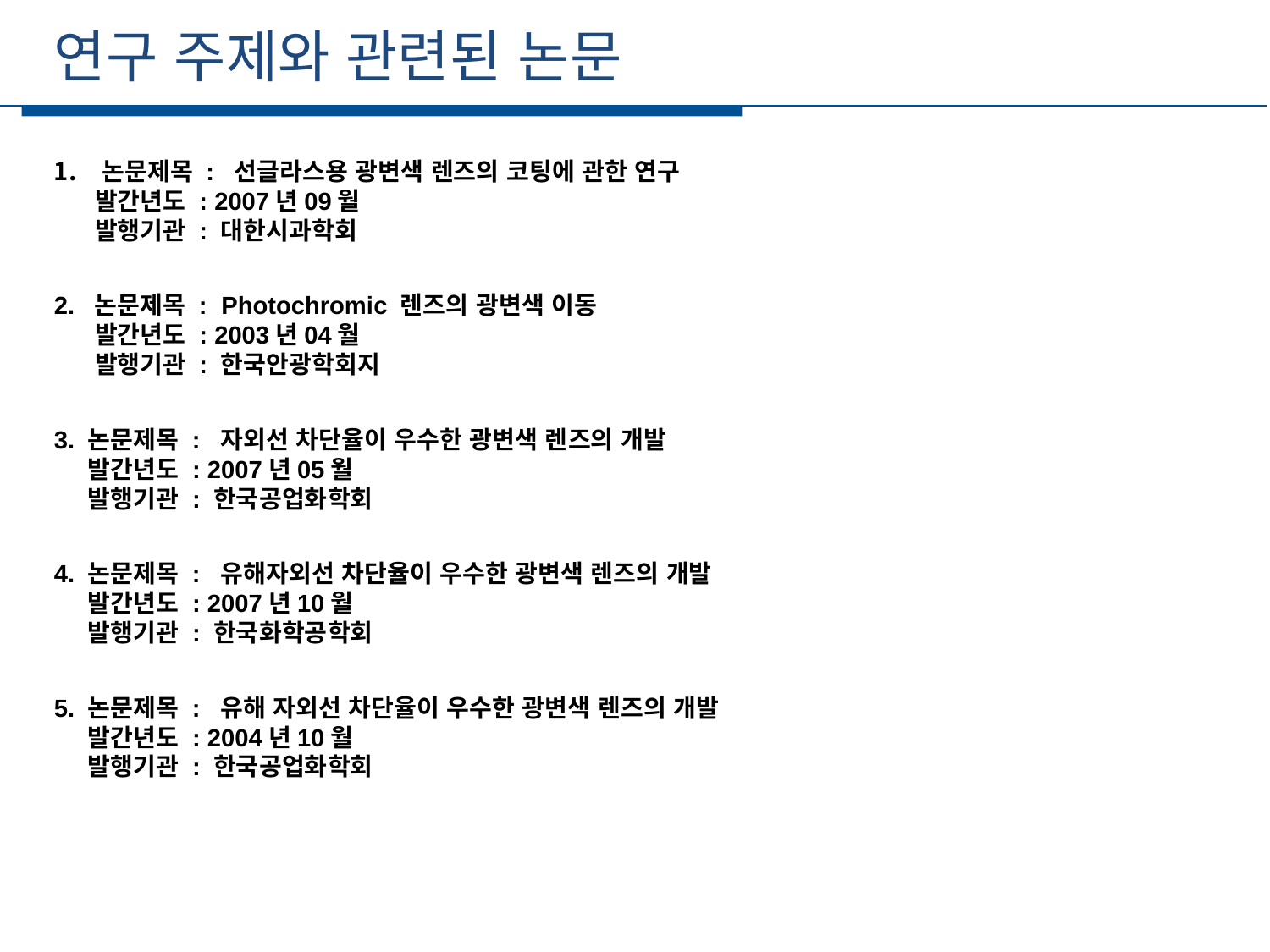

연구 주제와 관련된 논문

논문제목 :  선글라스용 광변색 렌즈의 코팅에 관한 연구
     발간년도 : 2007년09월
     발행기관 : 대한시과학회

2.  논문제목 :  Photochromic 렌즈의 광변색 이동
     발간년도 : 2003년04월
     발행기관 : 한국안광학회지

3. 논문제목 :  자외선 차단율이 우수한 광변색 렌즈의 개발
    발간년도 : 2007년05월
    발행기관 : 한국공업화학회

4. 논문제목 :  유해자외선 차단율이 우수한 광변색 렌즈의 개발
    발간년도 : 2007년10월
    발행기관 : 한국화학공학회

5. 논문제목 :  유해 자외선 차단율이 우수한 광변색 렌즈의 개발
    발간년도 : 2004년10월
    발행기관 : 한국공업화학회